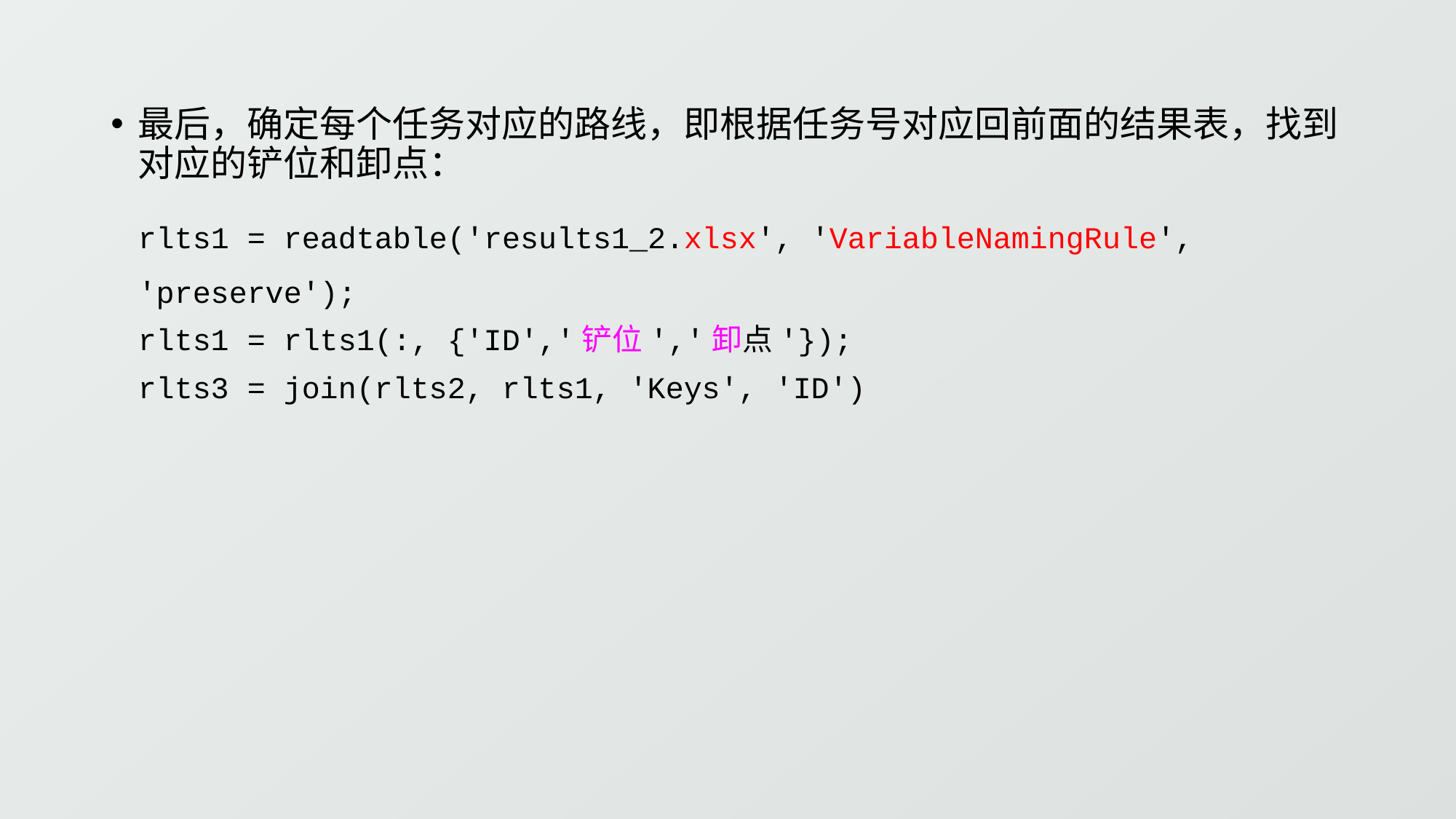

最后，确定每个任务对应的路线，即根据任务号对应回前面的结果表，找到对应的铲位和卸点：
rlts1 = readtable('results1_2.xlsx', 'VariableNamingRule', 'preserve');
rlts1 = rlts1(:, {'ID','铲位','卸点'});
rlts3 = join(rlts2, rlts1, 'Keys', 'ID')